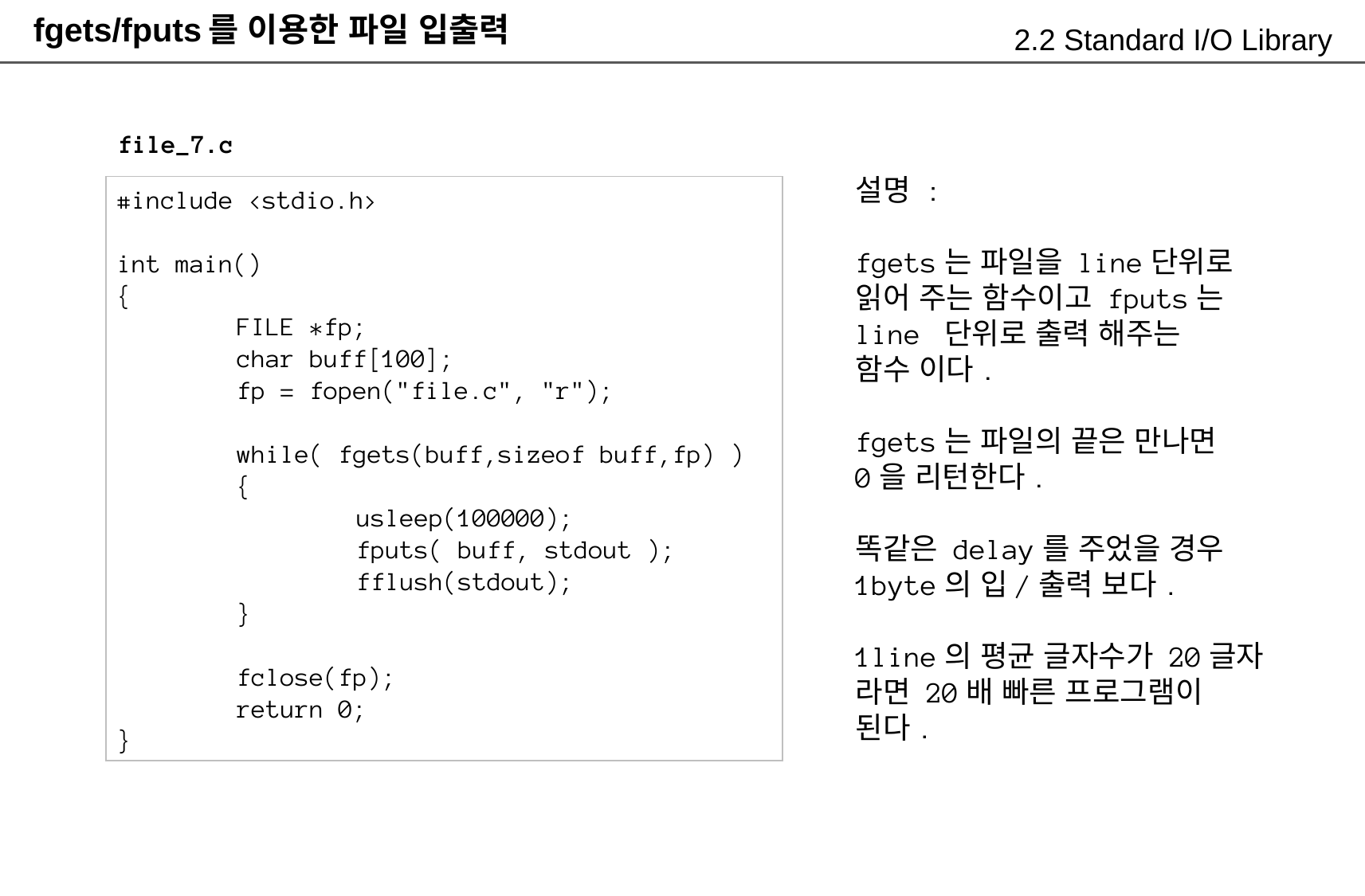

# fgets/fputs를 이용한 파일 입출력
2.2 Standard I/O Library
file_7.c
설명 :

fgets는 파일을 line단위로
읽어 주는 함수이고 fputs는
line 단위로 출력 해주는
함수 이다.

fgets는 파일의 끝은 만나면
0을 리턴한다.

똑같은 delay를 주었을 경우
1byte의 입/출력 보다.

1line의 평균 글자수가 20글자
라면 20배 빠른 프로그램이
된다.

#include <stdio.h>

int main()
{
	FILE *fp;
	char buff[100];
	fp = fopen("file.c", "r");

	while( fgets(buff,sizeof buff,fp) )
	{
		usleep(100000);
		fputs( buff, stdout );
		fflush(stdout);
	}

	fclose(fp);
	return 0;
}